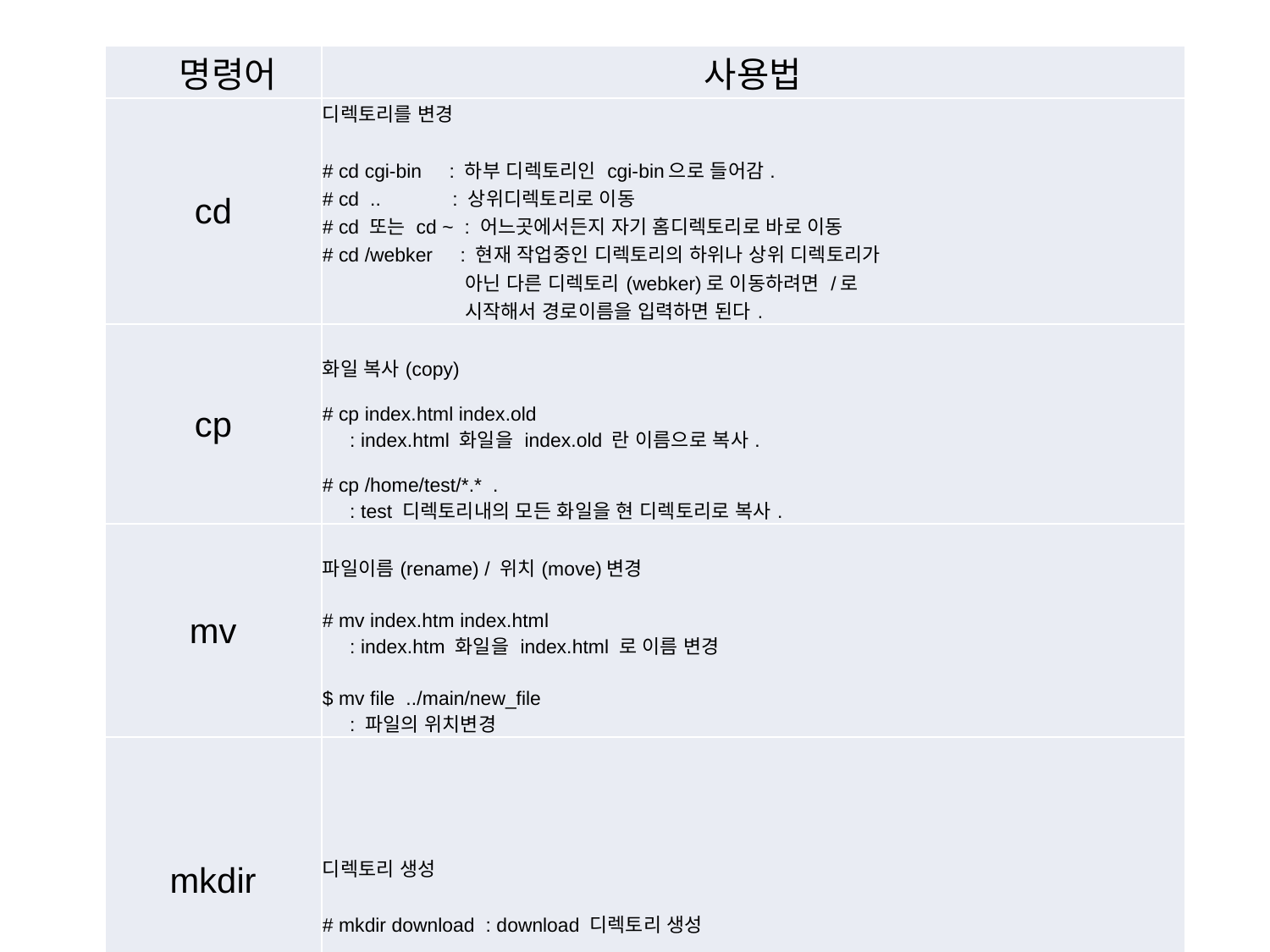

| 명령어 | 사용법 |
| --- | --- |
| cd | 디렉토리를 변경 # cd cgi-bin : 하부 디렉토리인 cgi-bin으로 들어감. # cd .. : 상위디렉토리로 이동 # cd 또는 cd ~ : 어느곳에서든지 자기 홈디렉토리로 바로 이동 # cd /webker : 현재 작업중인 디렉토리의 하위나 상위 디렉토리가 아닌 다른 디렉토리(webker)로 이동하려면 /로 시작해서 경로이름을 입력하면 된다. |
| cp | 화일 복사(copy) # cp index.html index.old : index.html 화일을 index.old 란 이름으로 복사. # cp /home/test/\*.\* . : test 디렉토리내의 모든 화일을 현 디렉토리로 복사. |
| mv | 파일이름(rename) / 위치(move)변경 # mv index.htm index.html : index.htm 화일을 index.html 로 이름 변경 $ mv file ../main/new\_file : 파일의 위치변경 |
| mkdir | 디렉토리 생성 # mkdir download : download 디렉토리 생성 |